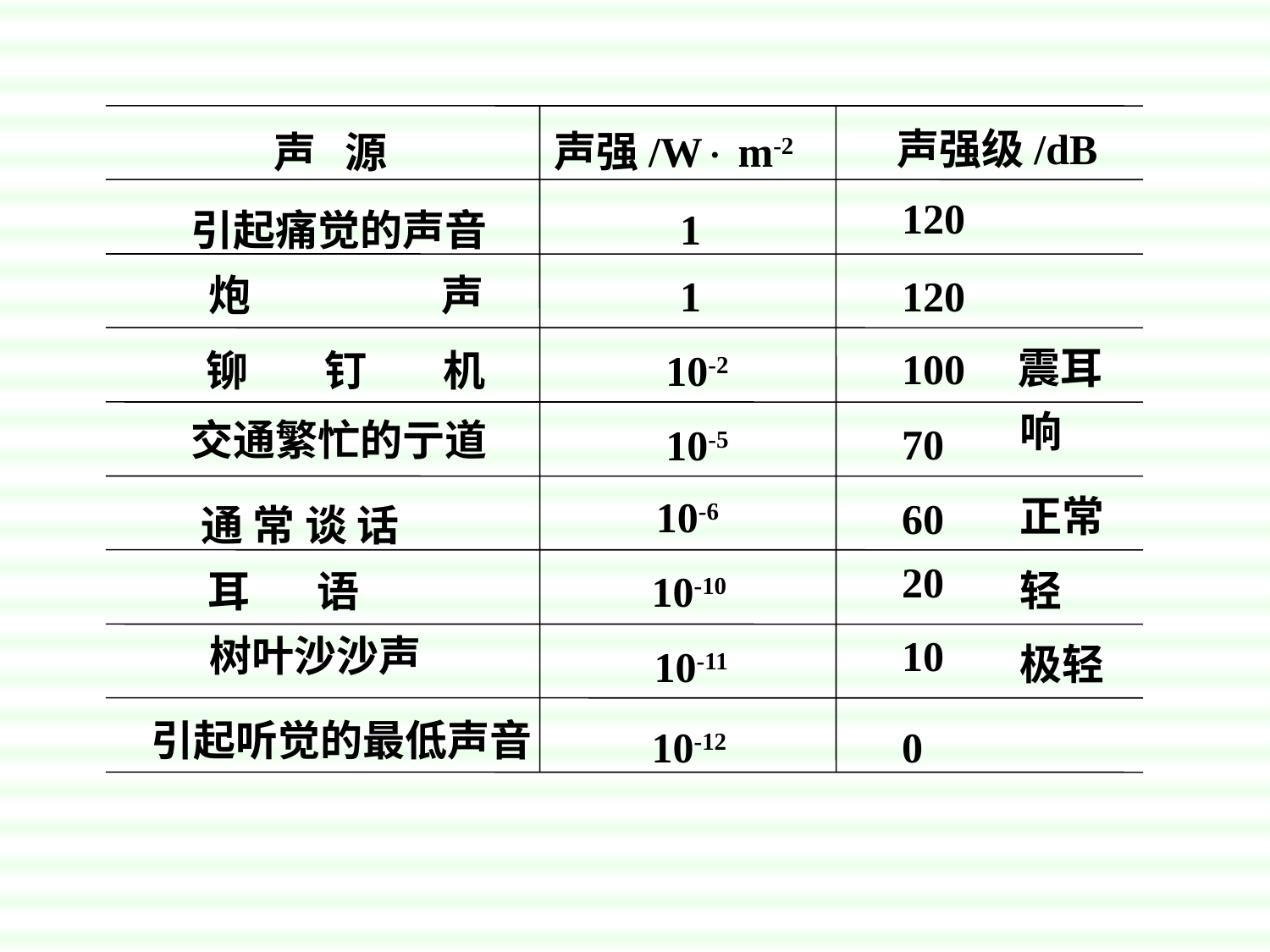

声强/W⋅ m-2
声   源
1
1
10-2
10-5
10-6
10-10
10-11
10-12
引起痛觉的声音
炮                    声
铆        钉        机
交通繁忙的亍道
通 常 谈 话
耳       语
树叶沙沙声
引起听觉的最低声音

声强级/dB
120
120
震耳
响
正常
轻
极轻
100
70
60
20
10
0